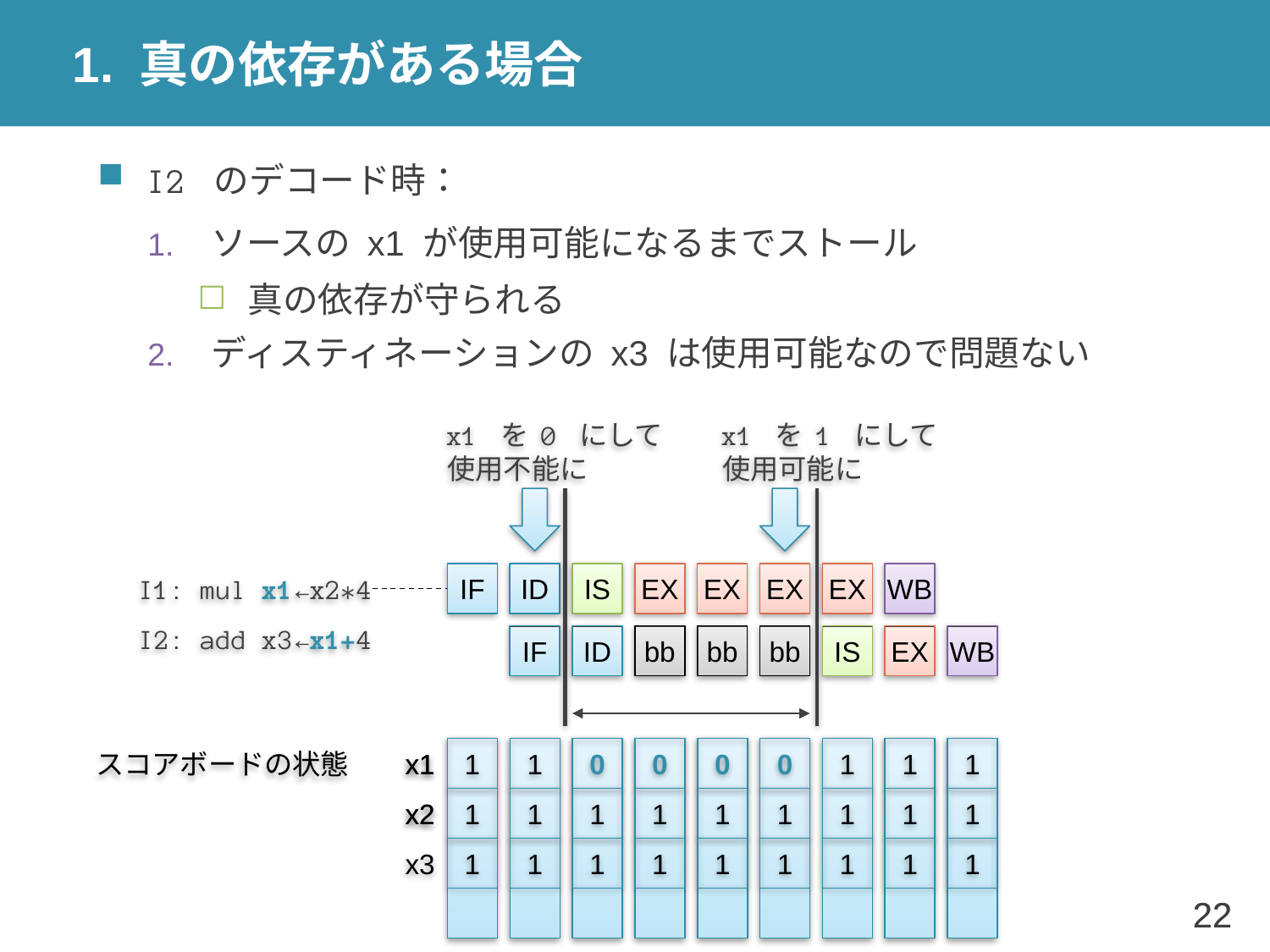

# 1. 真の依存がある場合
I2 のデコード時：
ソースの x1 が使用可能になるまでストール
真の依存が守られる
ディスティネーションの x3 は使用可能なので問題ない
x1 を 0 にして
使用不能に
x1 を 1 にして
使用可能に

I1: mul x1←x2*4
IF
ID
IS
EX
EX
EX
EX
WB
I2: add x3←x1+4
IF
ID
bb
bb
bb
IS
EX
WB
スコアボードの状態
x1
x1

1

1

0

0

0

0

1

1

1
x2
x2
1
1
1
1
1
1
1
1
1
x3
1
1
1
1
1
1
1
1
1